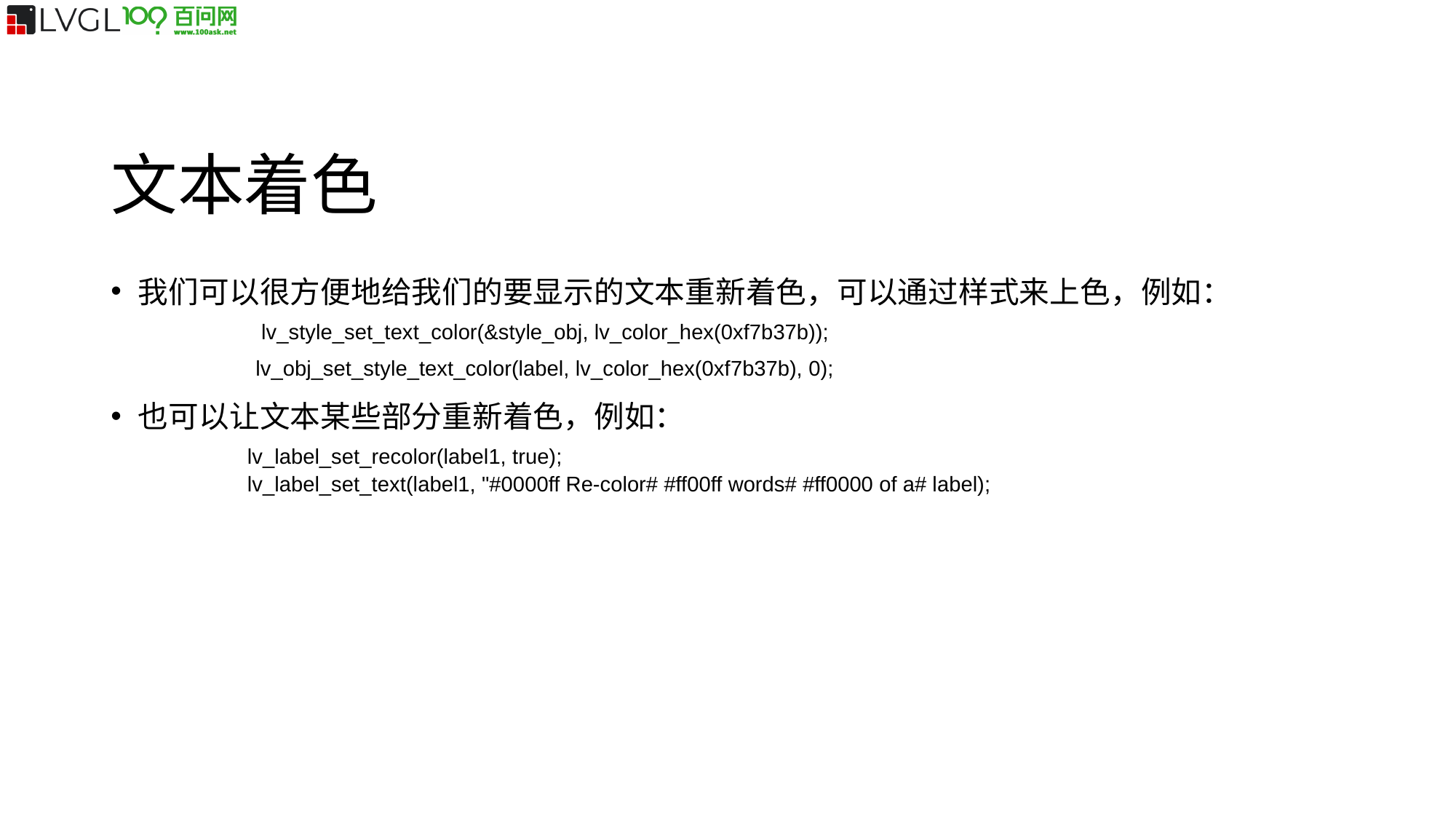

文本着色
我们可以很方便地给我们的要显示的文本重新着色，可以通过样式来上色，例如：
	 lv_style_set_text_color(&style_obj, lv_color_hex(0xf7b37b));
	 lv_obj_set_style_text_color(label, lv_color_hex(0xf7b37b), 0);
也可以让文本某些部分重新着色，例如：
	lv_label_set_recolor(label1, true);
	lv_label_set_text(label1, "#0000ff Re-color# #ff00ff words# #ff0000 of a# label);